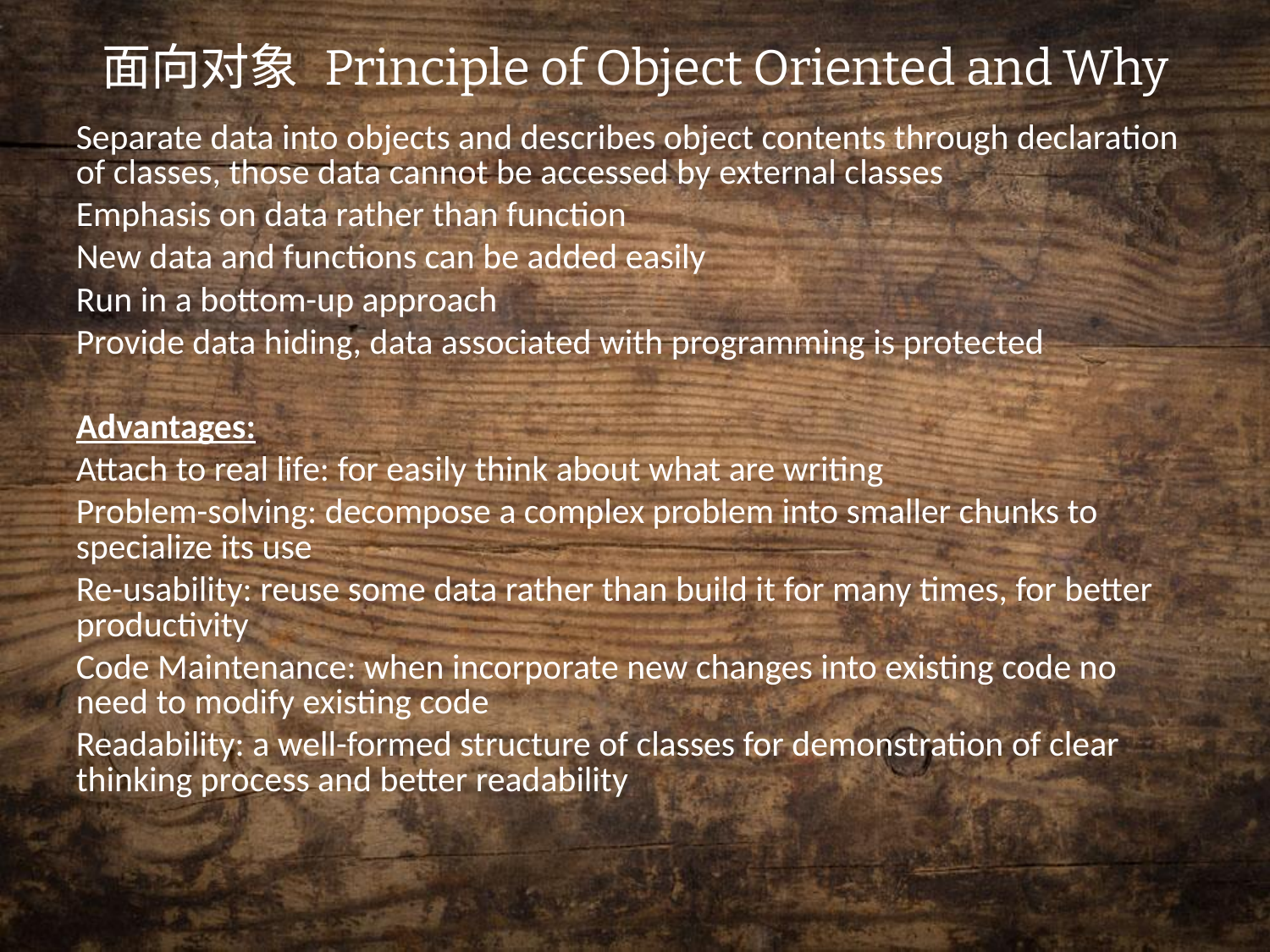

面向对象 Principle of Object Oriented and Why
Separate data into objects and describes object contents through declaration of classes, those data cannot be accessed by external classes
Emphasis on data rather than function
New data and functions can be added easily
Run in a bottom-up approach
Provide data hiding, data associated with programming is protected

Advantages:
Attach to real life: for easily think about what are writing
Problem-solving: decompose a complex problem into smaller chunks to specialize its use
Re-usability: reuse some data rather than build it for many times, for better productivity
Code Maintenance: when incorporate new changes into existing code no need to modify existing code
Readability: a well-formed structure of classes for demonstration of clear thinking process and better readability